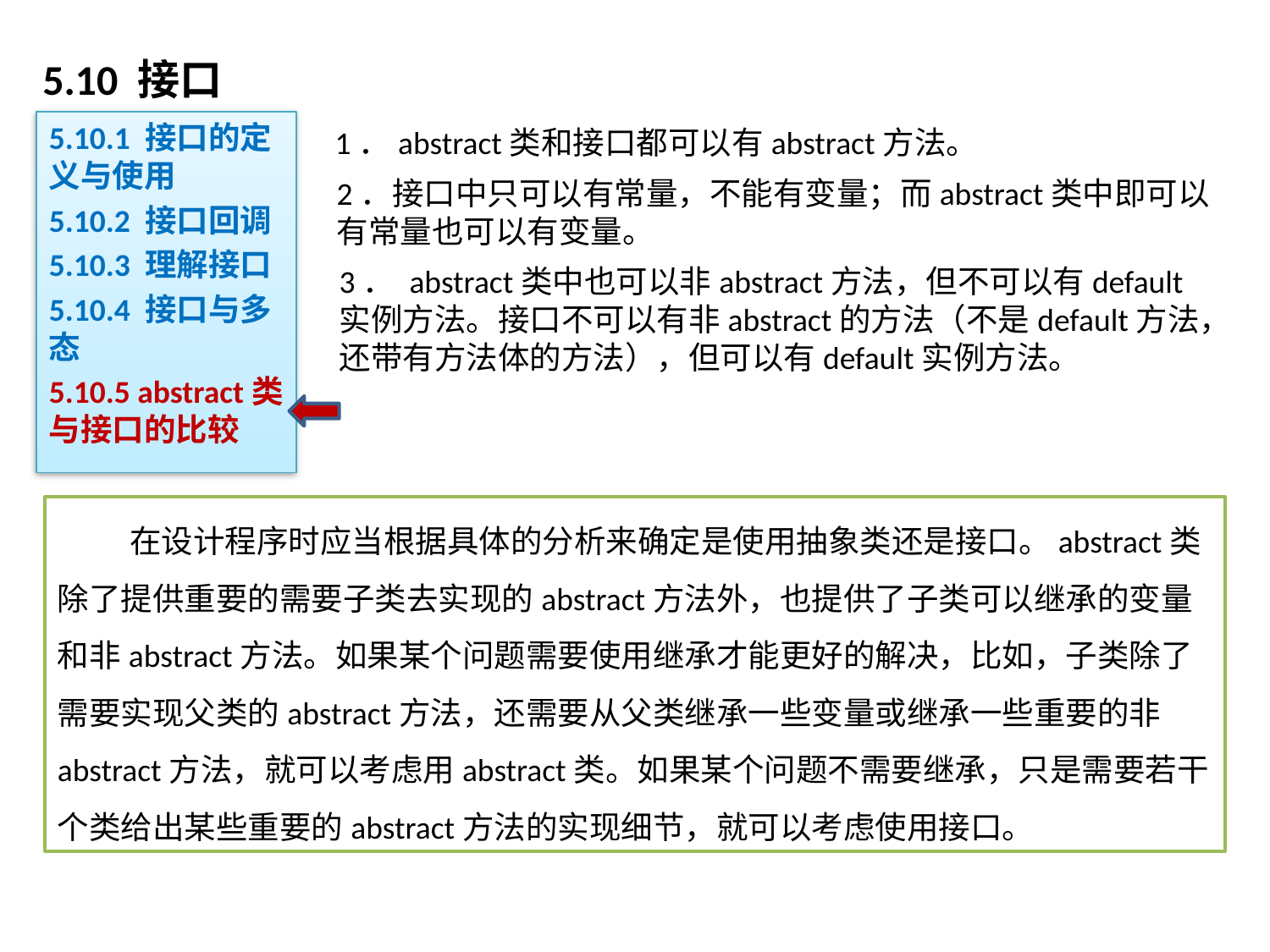

# 5.10 接口
5.10.1 接口的定义与使用
5.10.2 接口回调
5.10.3 理解接口
5.10.4 接口与多态
5.10.5 abstract类与接口的比较
1．abstract类和接口都可以有abstract方法。
2．接口中只可以有常量，不能有变量；而abstract类中即可以有常量也可以有变量。
3． abstract类中也可以非abstract方法，但不可以有default实例方法。接口不可以有非abstract的方法（不是default方法，还带有方法体的方法），但可以有default实例方法。

         在设计程序时应当根据具体的分析来确定是使用抽象类还是接口。abstract类除了提供重要的需要子类去实现的abstract方法外，也提供了子类可以继承的变量和非abstract方法。如果某个问题需要使用继承才能更好的解决，比如，子类除了需要实现父类的abstract方法，还需要从父类继承一些变量或继承一些重要的非abstract方法，就可以考虑用abstract类。如果某个问题不需要继承，只是需要若干个类给出某些重要的abstract方法的实现细节，就可以考虑使用接口。